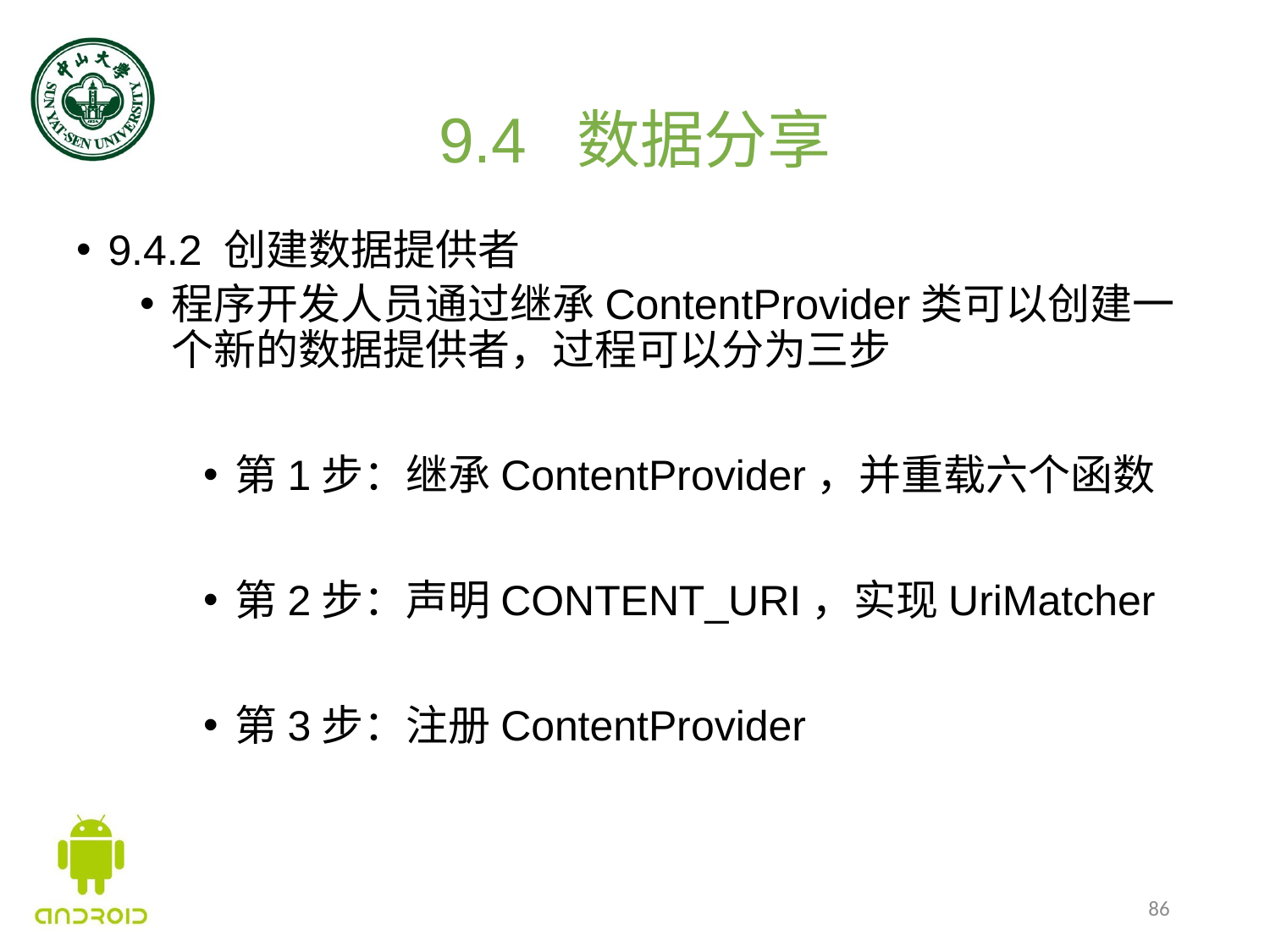

# 9.4  数据分享
9.4.2 创建数据提供者
程序开发人员通过继承ContentProvider类可以创建一个新的数据提供者，过程可以分为三步

第1步：继承ContentProvider，并重载六个函数

第2步：声明CONTENT_URI，实现UriMatcher

第3步：注册ContentProvider

86